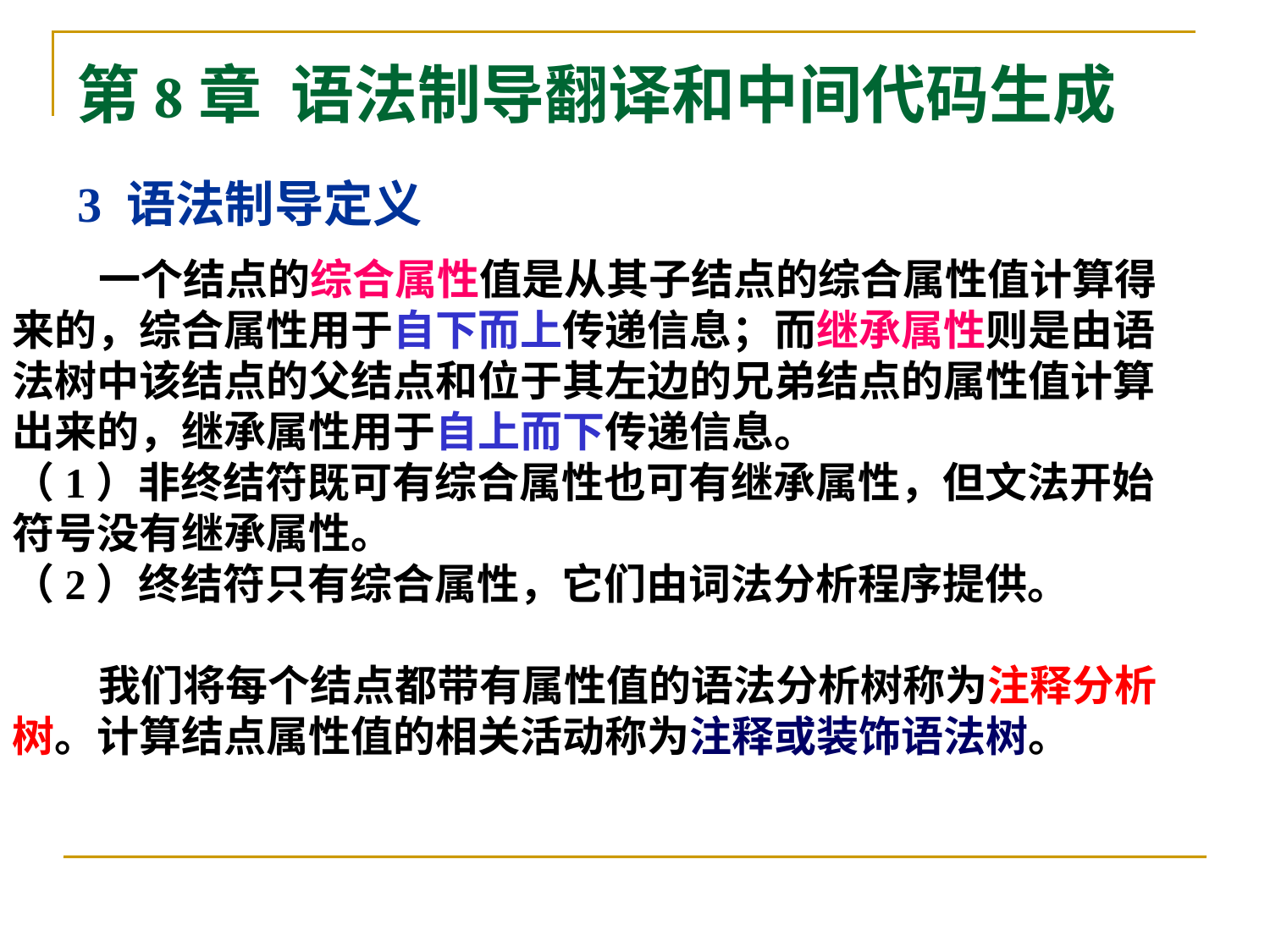

# 第8章  语法制导翻译和中间代码生成
3 语法制导定义
        一个结点的综合属性值是从其子结点的综合属性值计算得来的，综合属性用于自下而上传递信息；而继承属性则是由语法树中该结点的父结点和位于其左边的兄弟结点的属性值计算出来的，继承属性用于自上而下传递信息。
（1）非终结符既可有综合属性也可有继承属性，但文法开始符号没有继承属性。
（2）终结符只有综合属性，它们由词法分析程序提供。

        我们将每个结点都带有属性值的语法分析树称为注释分析树。计算结点属性值的相关活动称为注释或装饰语法树。
10